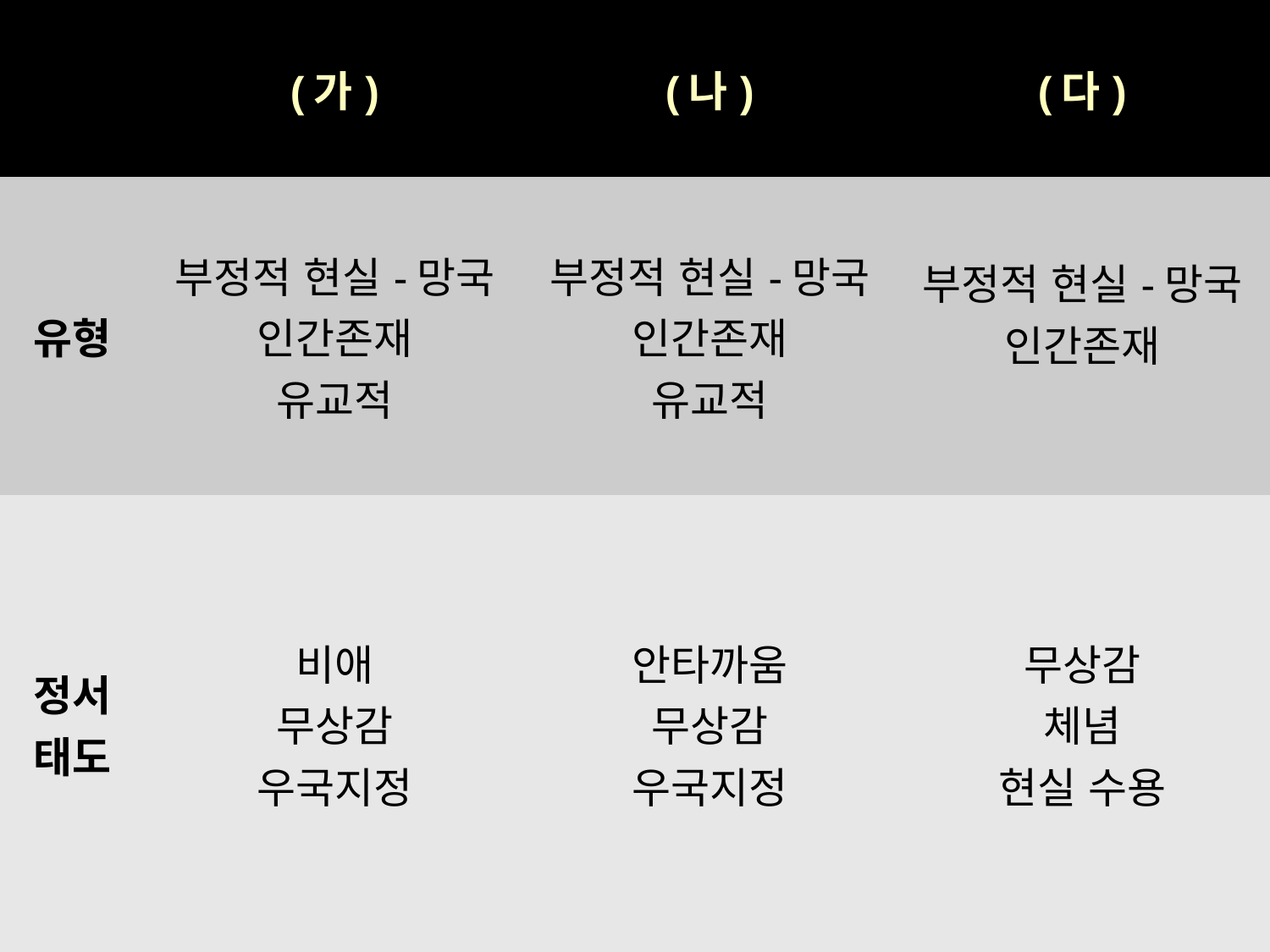

|  | (가) | (나) | (다) |
| --- | --- | --- | --- |
| 유형 | 부정적 현실-망국 인간존재 유교적 | 부정적 현실-망국 인간존재 유교적 | 부정적 현실-망국 인간존재 |
| 정서 태도 | 비애 무상감 우국지정 | 안타까움 무상감 우국지정 | 무상감 체념 현실 수용 |